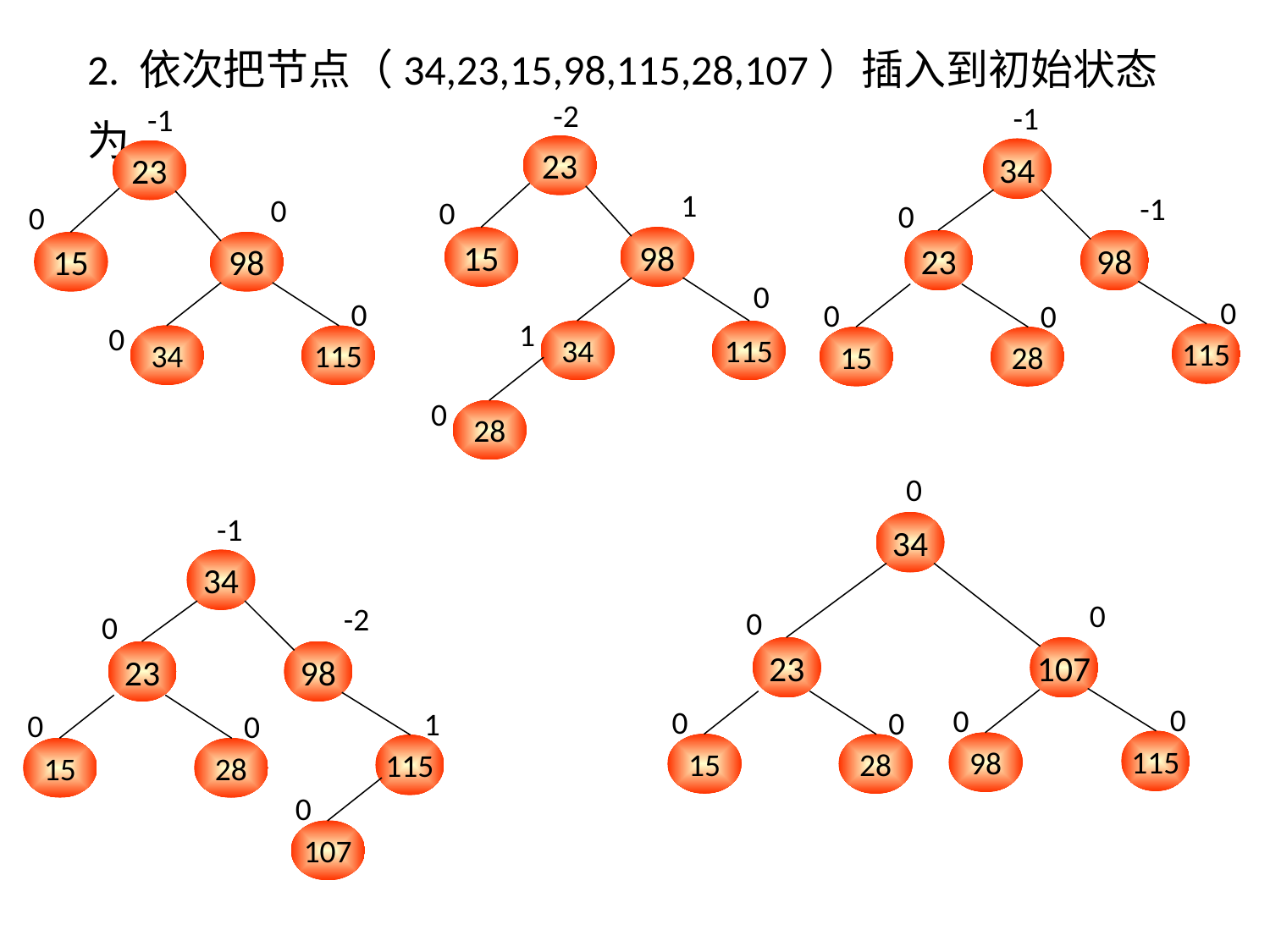

2. 依次把节点（34,23,15,98,115,28,107）插入到初始状态为
-2
23
1
0
15
98
0
1
34
115
0
28
-1
34
-1
0
23
98
0
0
0
115
15
28
-1
23
0
0
15
98
0
0
34
115
0
34
0
0
23
107
0
0
0
0
115
98
15
28
-1
34
-2
0
23
98
1
0
0
115
15
28
0
107